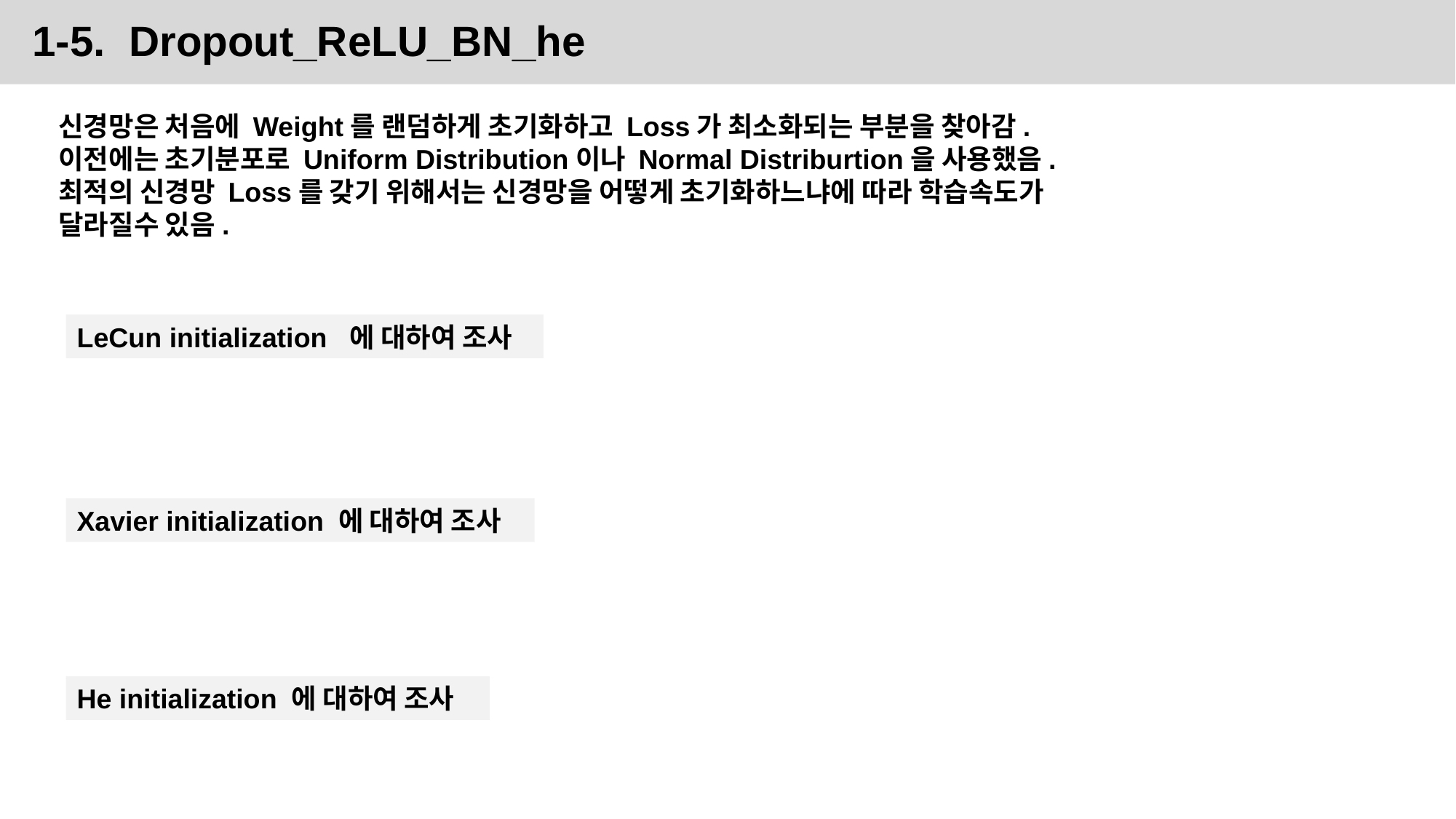

# 1-5.  Dropout_ReLU_BN_he
신경망은 처음에 Weight를 랜덤하게 초기화하고 Loss가 최소화되는 부분을 찾아감.
이전에는 초기분포로 Uniform Distribution이나 Normal Distriburtion을 사용했음.
최적의 신경망 Loss를 갖기 위해서는 신경망을 어떻게 초기화하느냐에 따라 학습속도가
달라질수 있음.
LeCun initialization  에 대하여 조사
Xavier initialization 에 대하여 조사
He initialization 에 대하여 조사